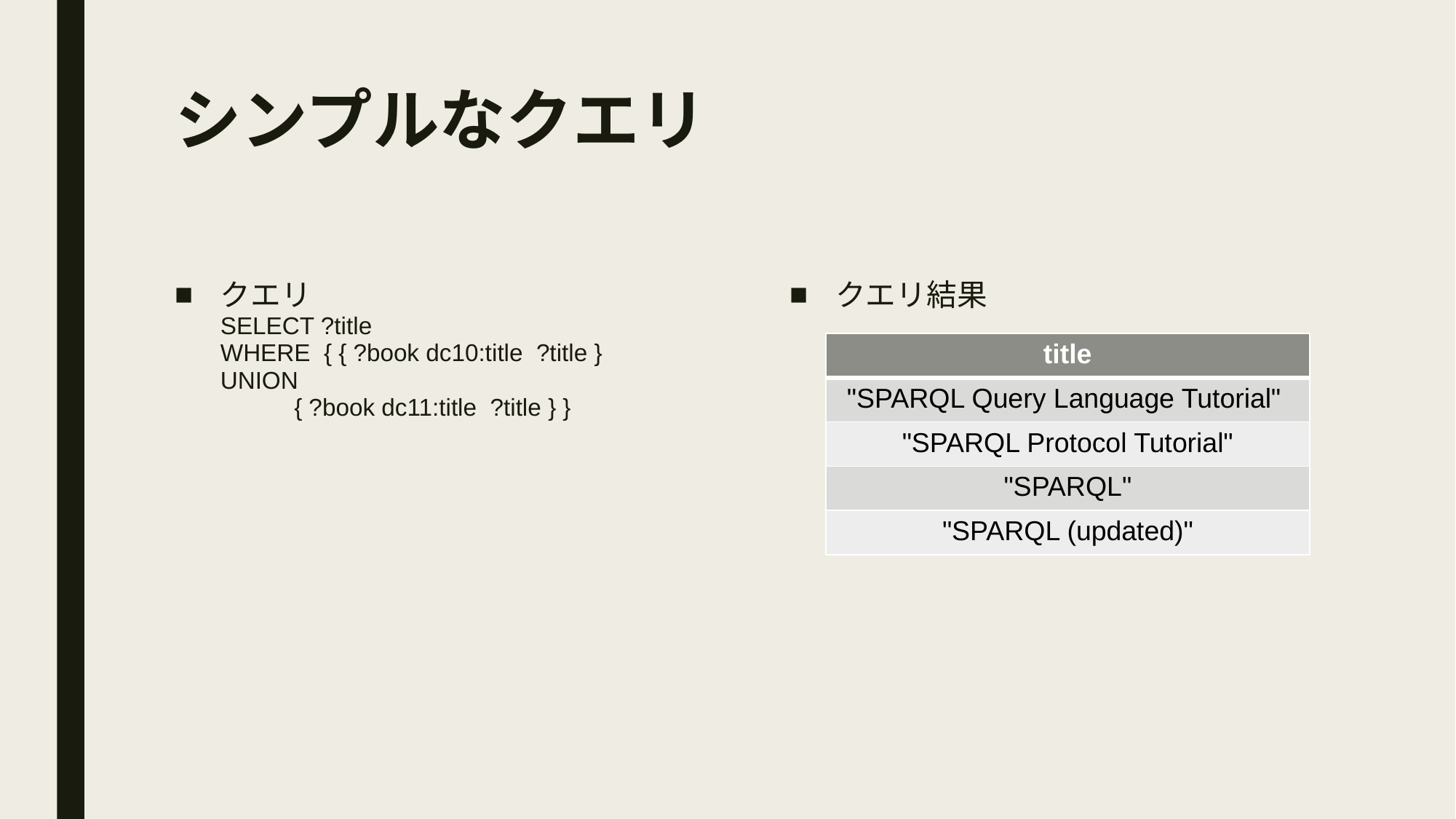

# シンプルなクエリ
クエリ
SELECT ?title
WHERE  { { ?book dc10:title  ?title } UNION
           { ?book dc11:title  ?title } }

クエリ結果
| title |
| --- |
| "SPARQL Query Language Tutorial" |
| "SPARQL Protocol Tutorial" |
| "SPARQL" |
| "SPARQL (updated)" |